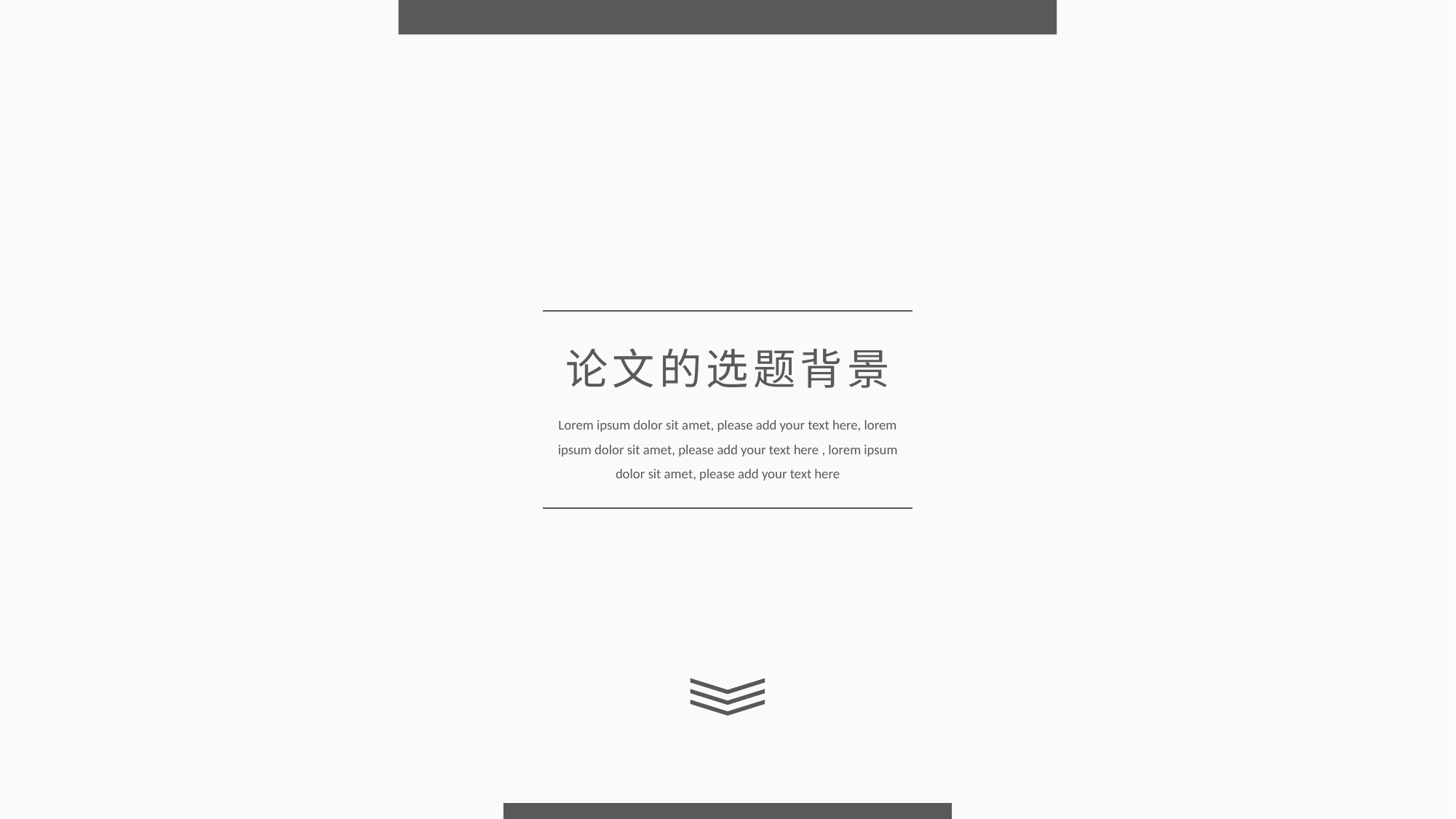

论文的选题背景
Lorem ipsum dolor sit amet, please add your text here, lorem ipsum dolor sit amet, please add your text here , lorem ipsum dolor sit amet, please add your text here